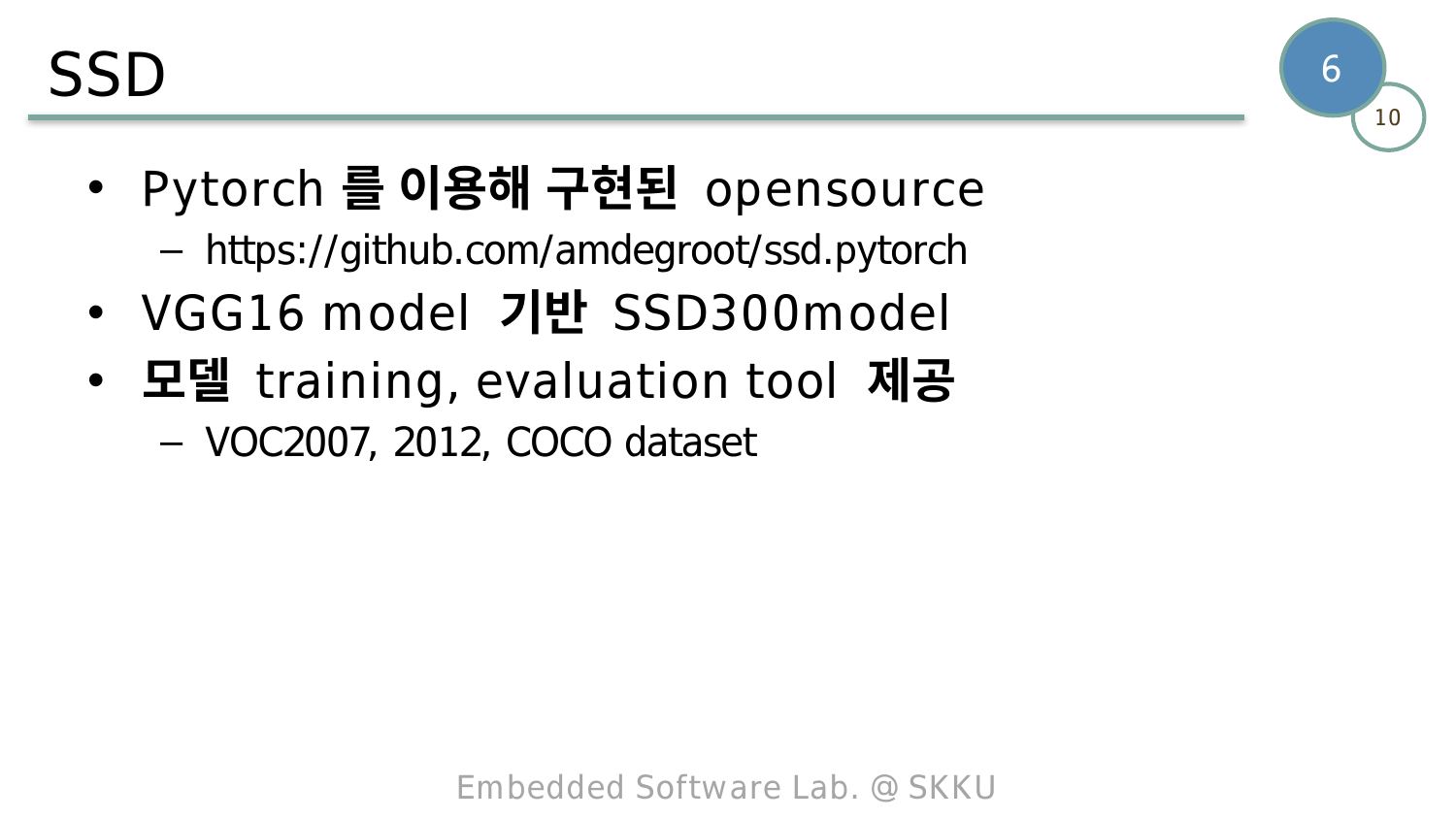

# SSD
Pytorch를 이용해 구현된 opensource
https://github.com/amdegroot/ssd.pytorch
VGG16 model 기반 SSD300model
모델 training, evaluation tool 제공
VOC2007, 2012, COCO dataset